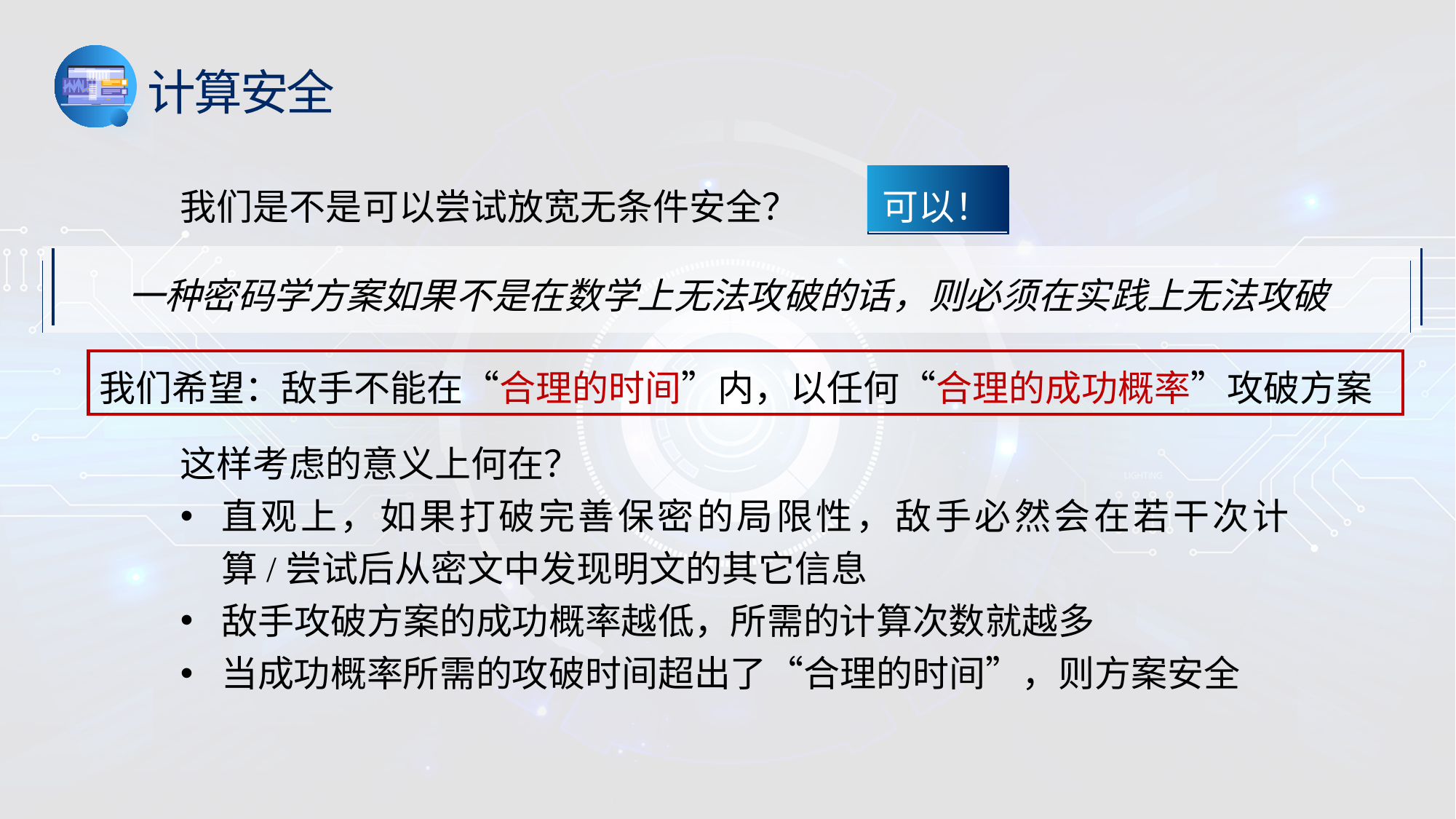

计算安全

可以！
我们是不是可以尝试放宽无条件安全？

一种密码学方案如果不是在数学上无法攻破的话，则必须在实践上无法攻破
我们希望：敌手不能在“合理的时间”内，以任何“合理的成功概率”攻破方案
这样考虑的意义上何在？
直观上，如果打破完善保密的局限性，敌手必然会在若干次计算/尝试后从密文中发现明文的其它信息
敌手攻破方案的成功概率越低，所需的计算次数就越多
当成功概率所需的攻破时间超出了“合理的时间”，则方案安全